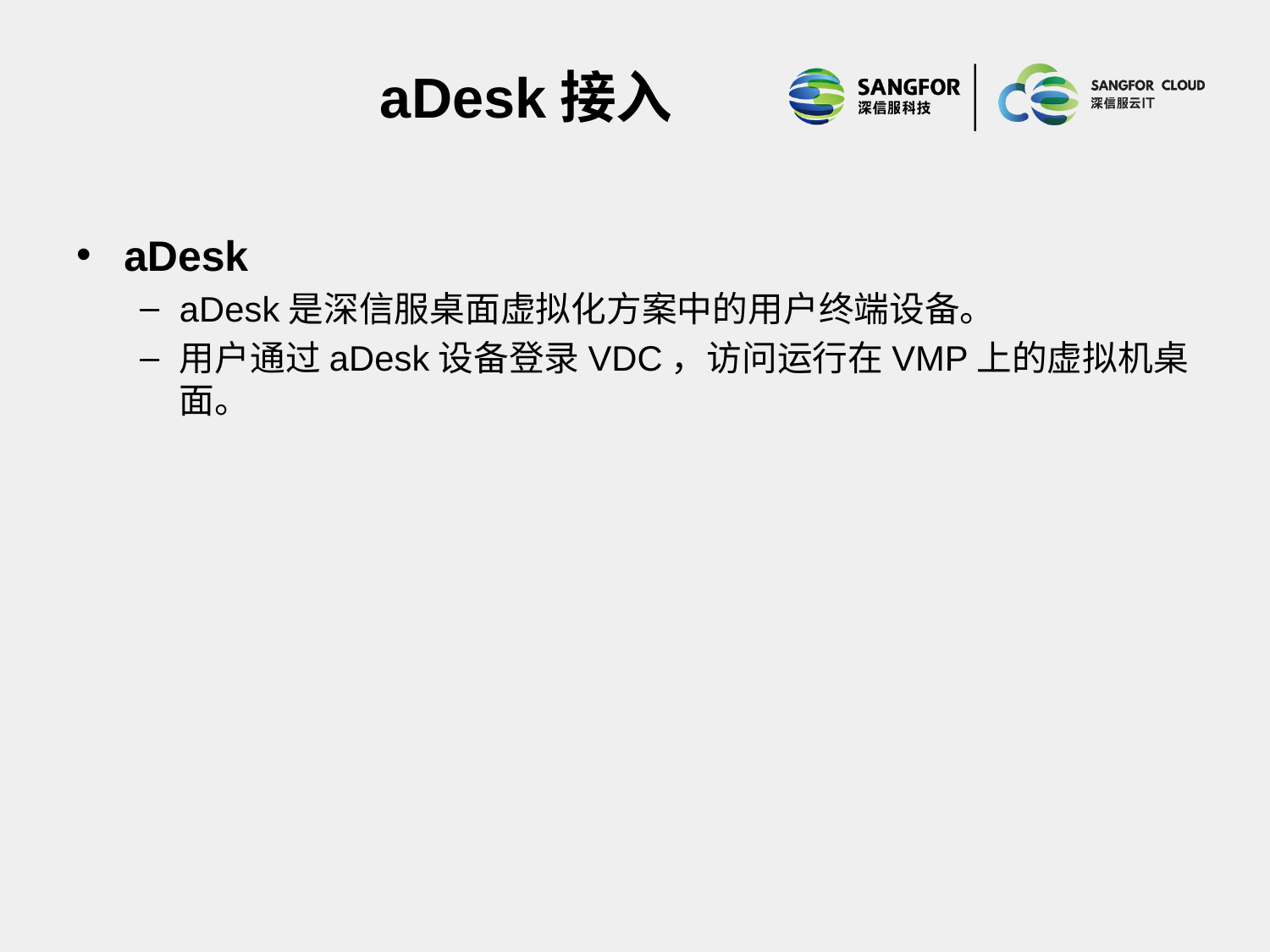

# aDesk接入
aDesk
aDesk是深信服桌面虚拟化方案中的用户终端设备。
用户通过aDesk设备登录VDC，访问运行在VMP上的虚拟机桌面。